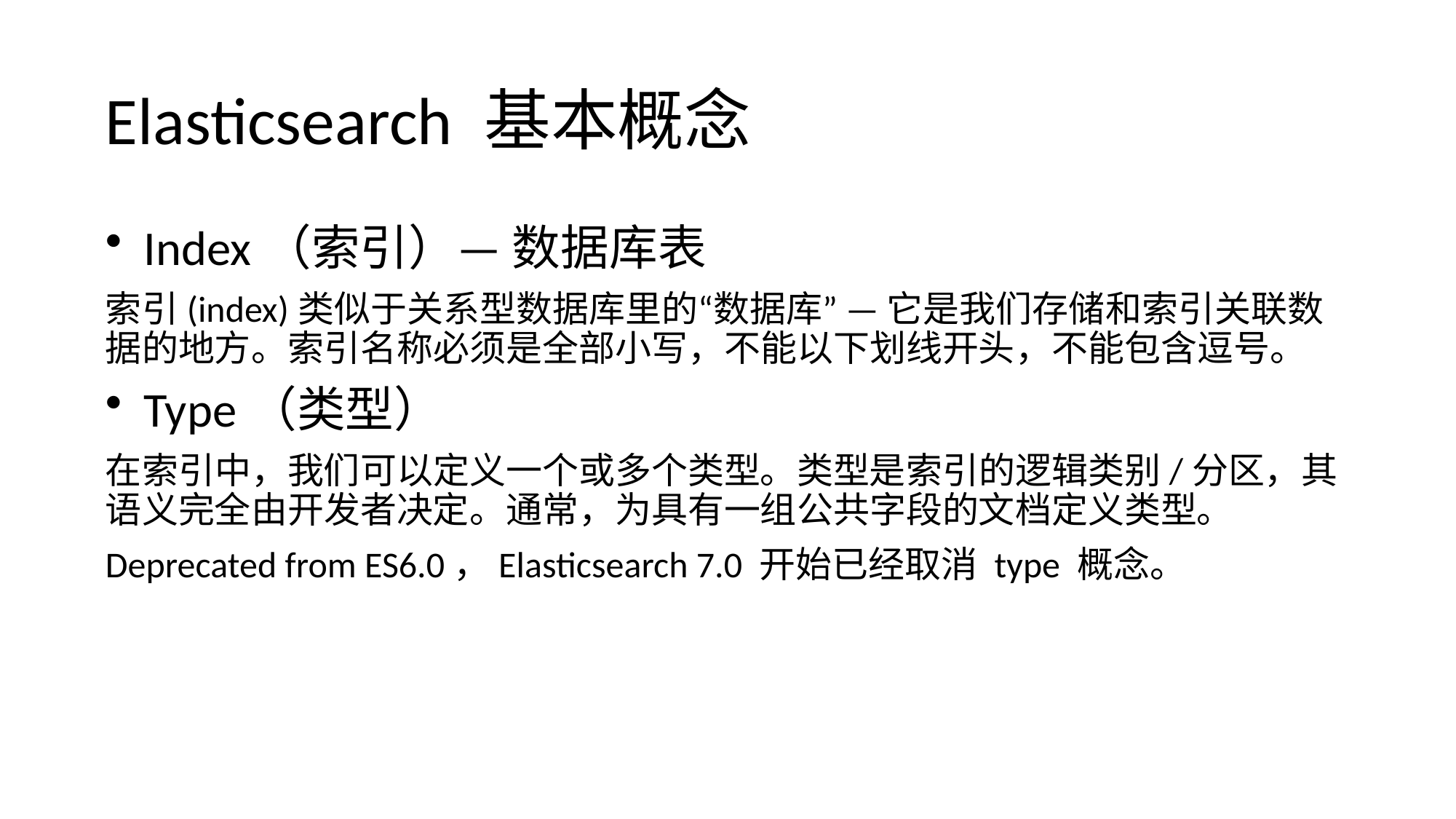

# Elasticsearch 基本概念
Index（索引）— 数据库表
索引(index)类似于关系型数据库里的“数据库” — 它是我们存储和索引关联数据的地方。索引名称必须是全部小写，不能以下划线开头，不能包含逗号。
Type（类型）
在索引中，我们可以定义一个或多个类型。类型是索引的逻辑类别/分区，其语义完全由开发者决定。通常，为具有一组公共字段的文档定义类型。
Deprecated from ES6.0，Elasticsearch 7.0 开始已经取消 type 概念。